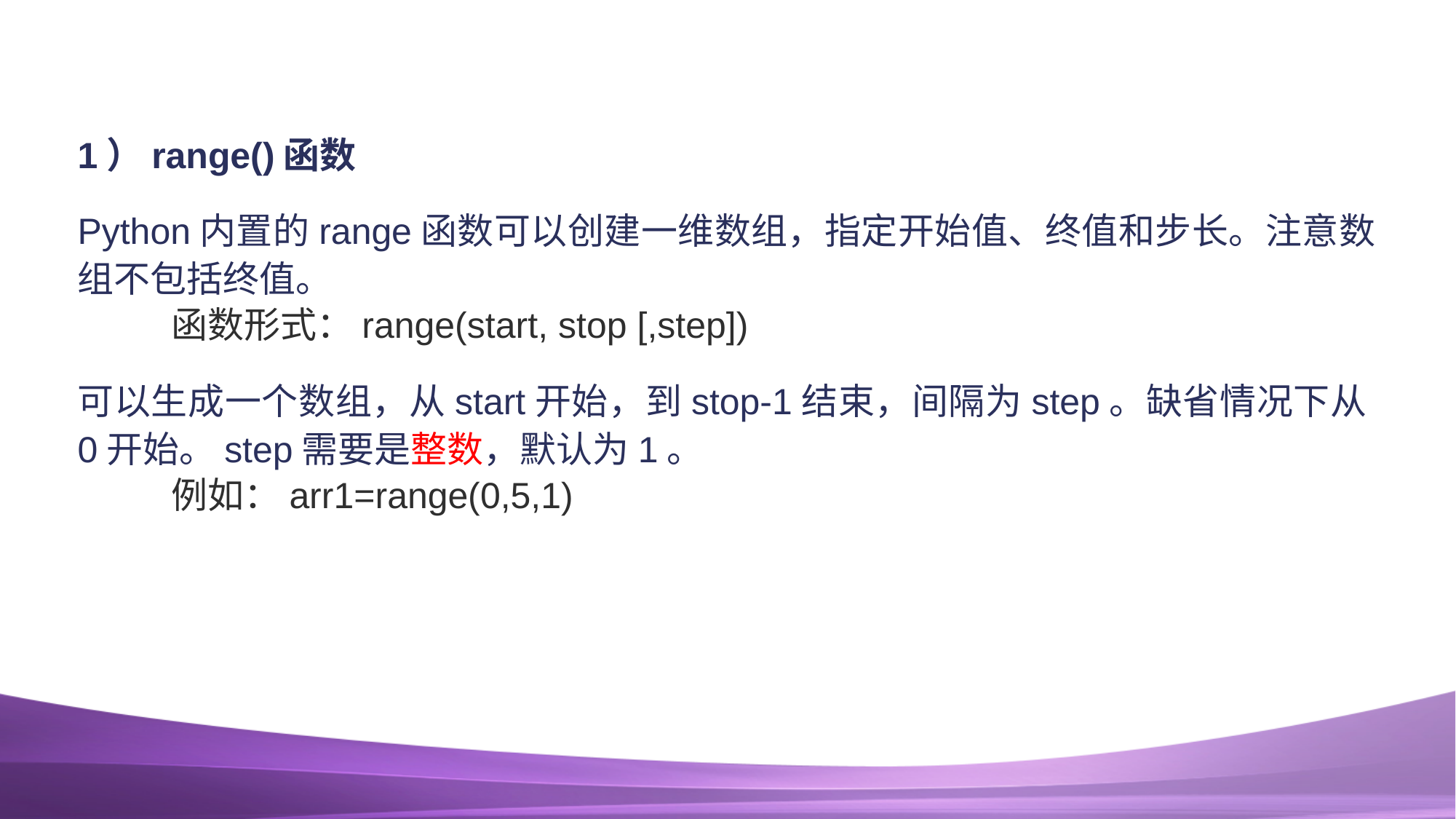

#
1）range()函数
Python内置的range函数可以创建一维数组，指定开始值、终值和步长。注意数组不包括终值。
函数形式：range(start, stop [,step])
可以生成一个数组，从start开始，到stop-1结束，间隔为step。缺省情况下从0开始。step需要是整数，默认为1。
例如：arr1=range(0,5,1)